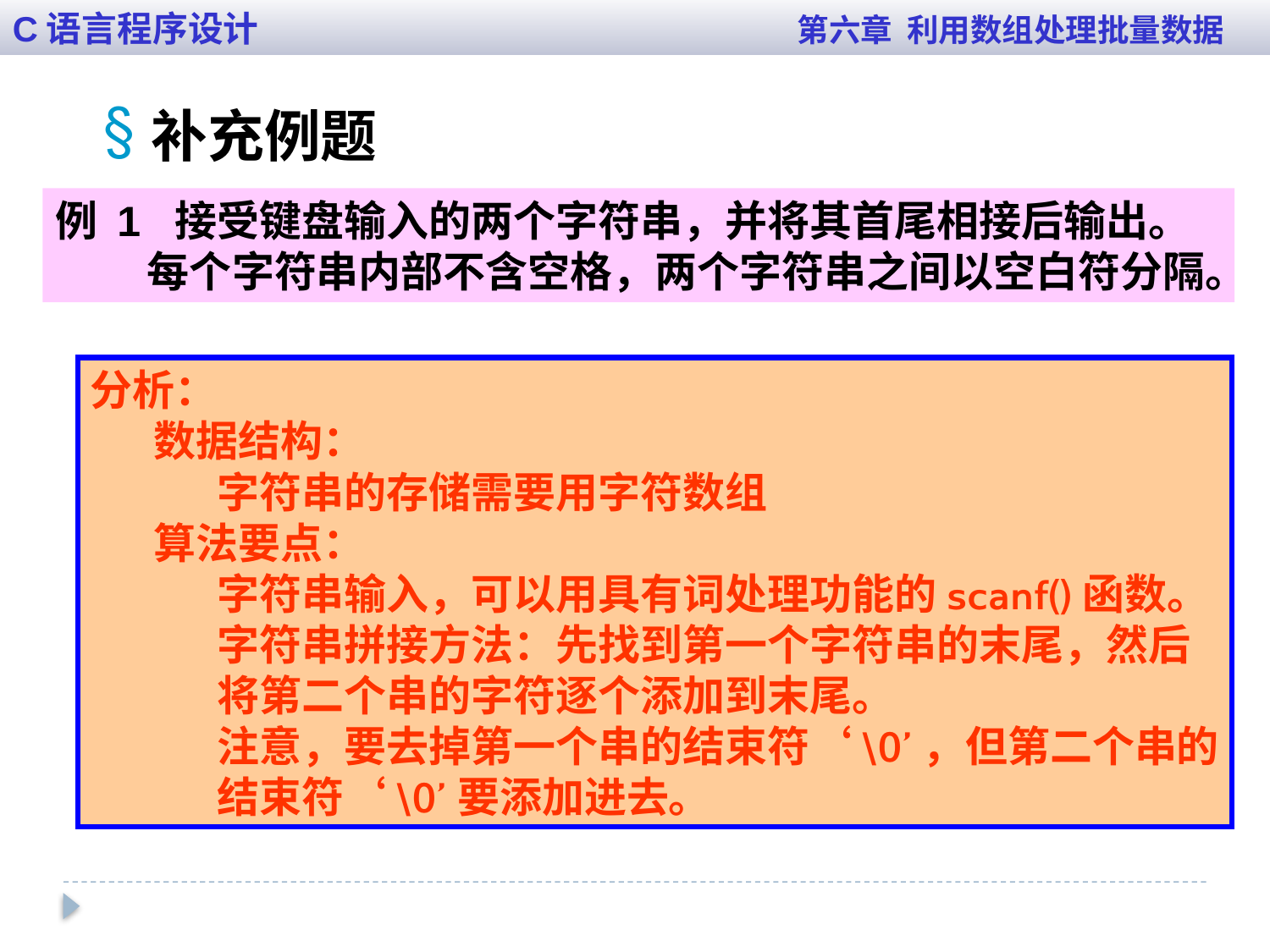

C语言程序设计                                                                   第六章  利用数组处理批量数据
补充例题
例 1  接受键盘输入的两个字符串，并将其首尾相接后输出。每个字符串内部不含空格，两个字符串之间以空白符分隔。
分析：
数据结构：
字符串的存储需要用字符数组
算法要点：
字符串输入，可以用具有词处理功能的scanf()函数。
字符串拼接方法：先找到第一个字符串的末尾，然后
将第二个串的字符逐个添加到末尾。
注意，要去掉第一个串的结束符‘\0’，但第二个串的
结束符‘\0’要添加进去。